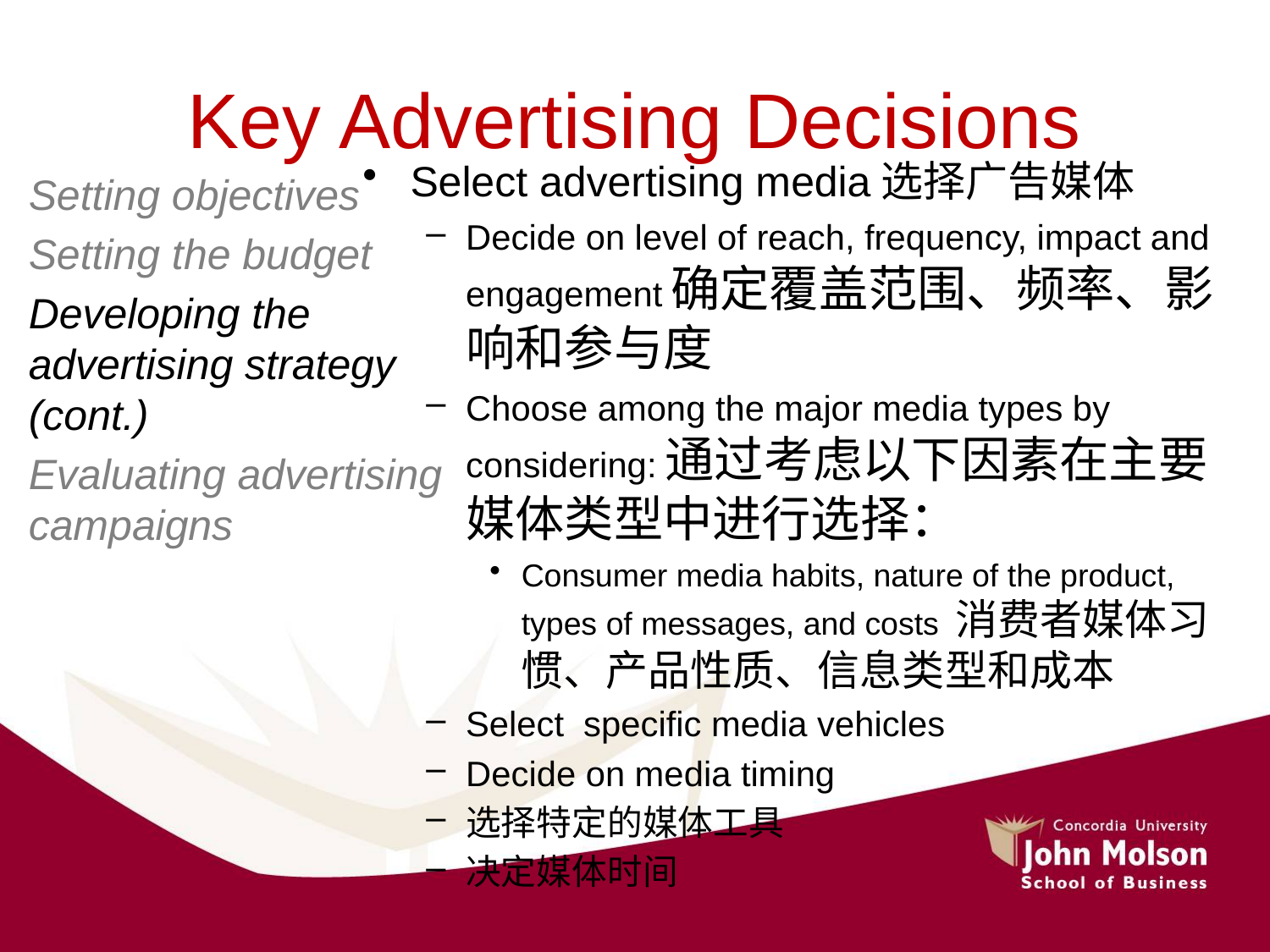

# Key Advertising Decisions
Select advertising media选择广告媒体
Decide on level of reach, frequency, impact and engagement确定覆盖范围、频率、影响和参与度
Choose among the major media types by considering:通过考虑以下因素在主要媒体类型中进行选择：
Consumer media habits, nature of the product, types of messages, and costs 消费者媒体习惯、产品性质、信息类型和成本
Select  specific media vehicles
Decide on media timing
选择特定的媒体工具
决定媒体时间
Setting objectives
Setting the budget
Developing the advertising strategy (cont.)
Evaluating advertising campaigns